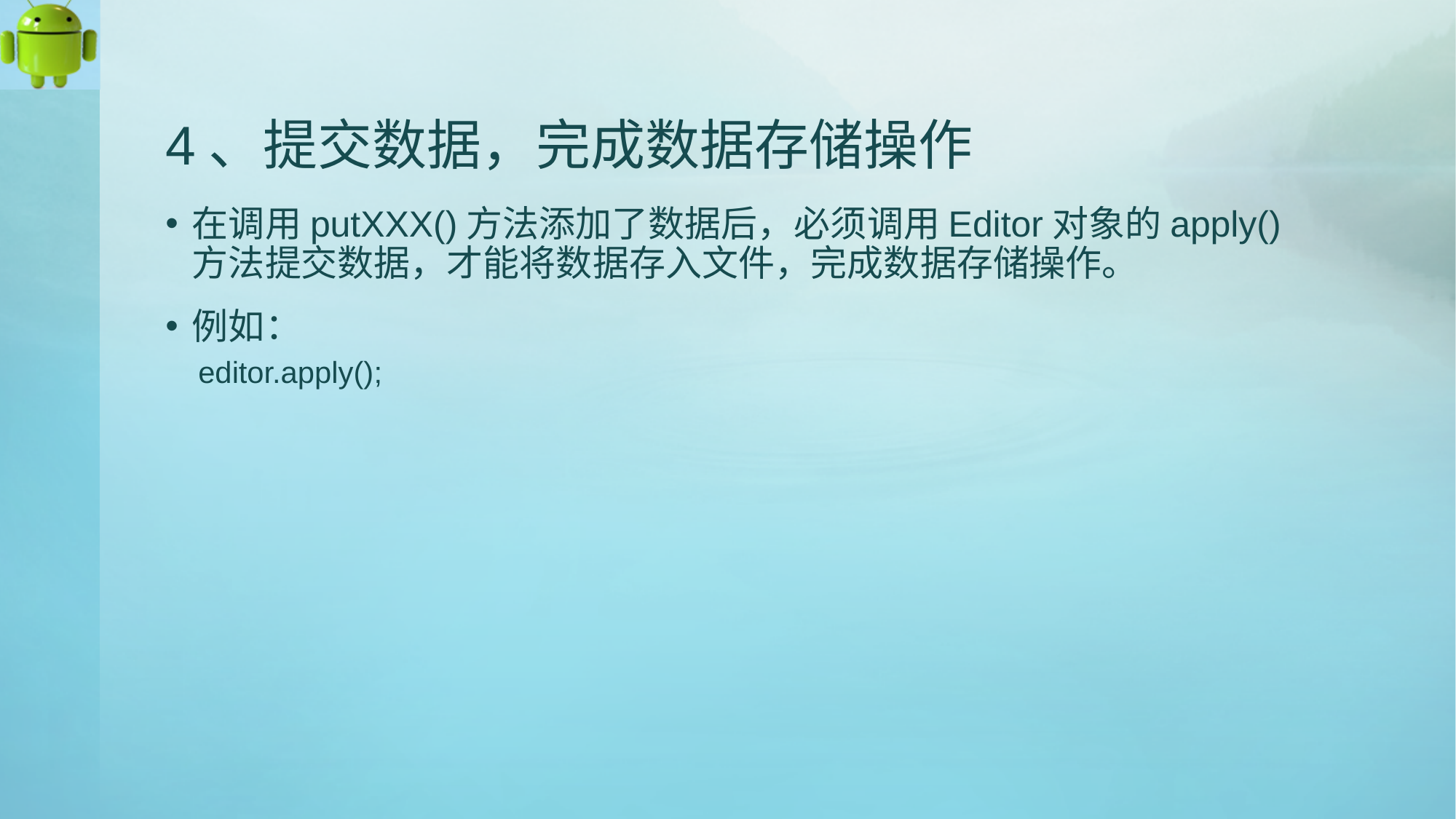

# 4、提交数据，完成数据存储操作
在调用putXXX()方法添加了数据后，必须调用Editor对象的apply()方法提交数据，才能将数据存入文件，完成数据存储操作。
例如：
editor.apply();